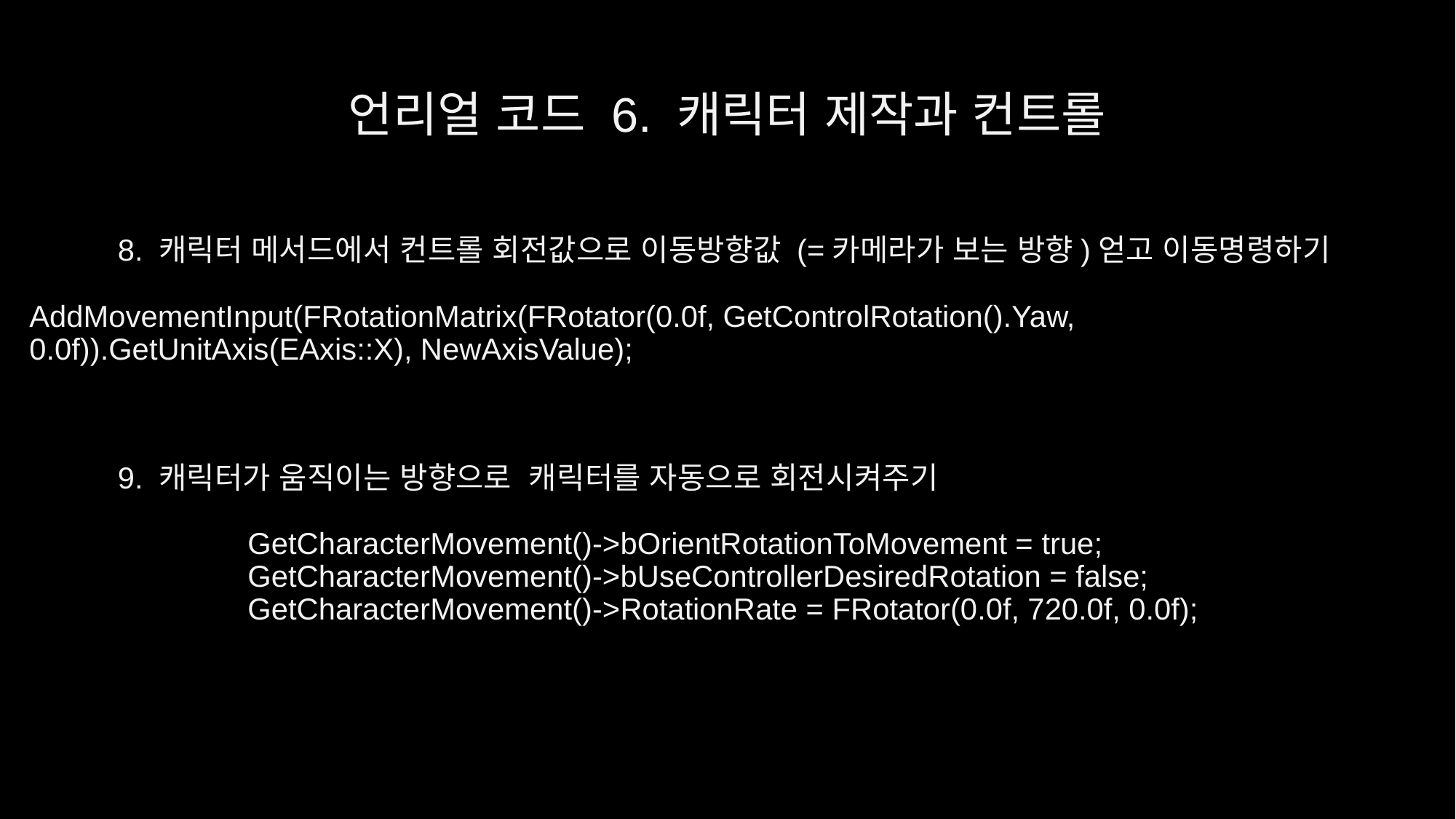

# 언리얼 코드 6. 캐릭터 제작과 컨트롤
8. 캐릭터 메서드에서 컨트롤 회전값으로 이동방향값 (=카메라가 보는 방향)얻고 이동명령하기
AddMovementInput(FRotationMatrix(FRotator(0.0f, GetControlRotation().Yaw, 0.0f)).GetUnitAxis(EAxis::X), NewAxisValue);
9. 캐릭터가 움직이는 방향으로  캐릭터를 자동으로 회전시켜주기
		GetCharacterMovement()->bOrientRotationToMovement = true;
		GetCharacterMovement()->bUseControllerDesiredRotation = false;
		GetCharacterMovement()->RotationRate = FRotator(0.0f, 720.0f, 0.0f);